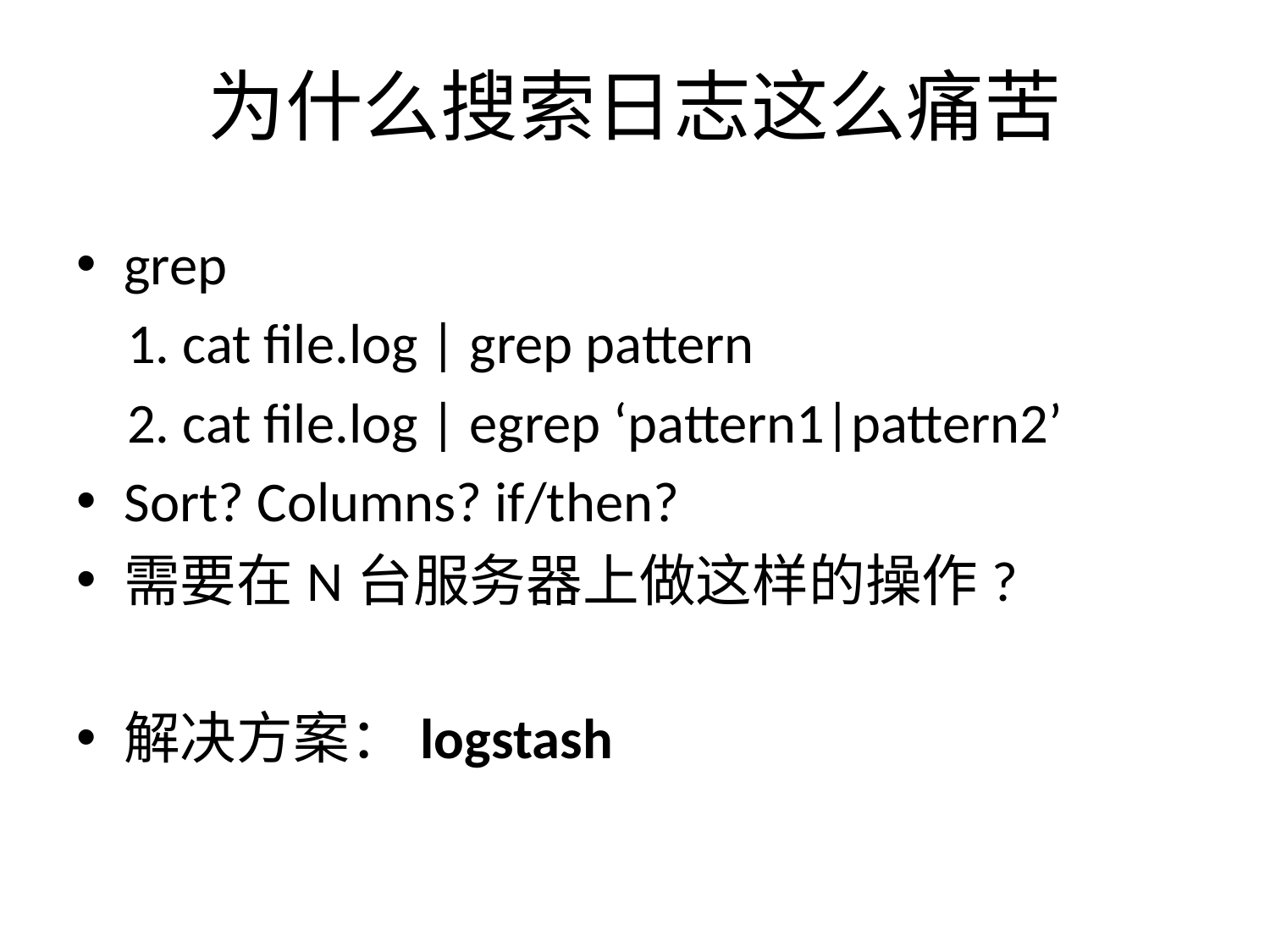

# 为什么搜索日志这么痛苦
grep
    1. cat file.log | grep pattern
    2. cat file.log | egrep ‘pattern1|pattern2’
Sort? Columns? if/then?
需要在N台服务器上做这样的操作?

解决方案：logstash